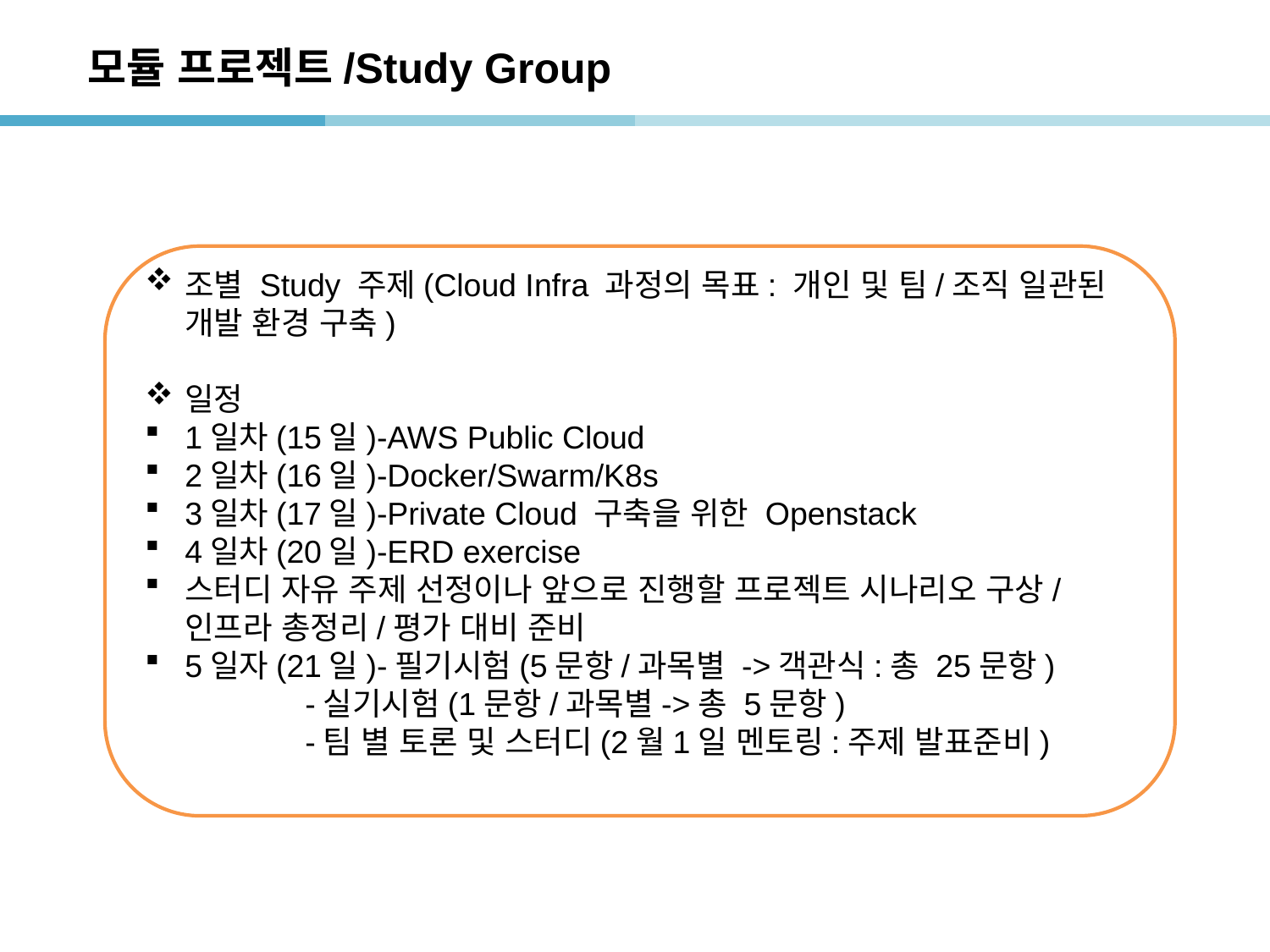

# 모듈 프로젝트/Study Group
조별 Study 주제(Cloud Infra 과정의 목표: 개인 및 팀/조직 일관된 개발 환경 구축)

일정
1일차(15일)-AWS Public Cloud
2일차(16일)-Docker/Swarm/K8s
3일차(17일)-Private Cloud 구축을 위한 Openstack
4일차(20일)-ERD exercise
스터디 자유 주제 선정이나 앞으로 진행할 프로젝트 시나리오 구상/인프라 총정리/평가 대비 준비
5일자(21일)-필기시험(5문항/과목별 ->객관식:총 25문항)
                  -실기시험(1문항/과목별->총 5문항)
                  -팀 별 토론 및 스터디(2월1일 멘토링:주제 발표준비)